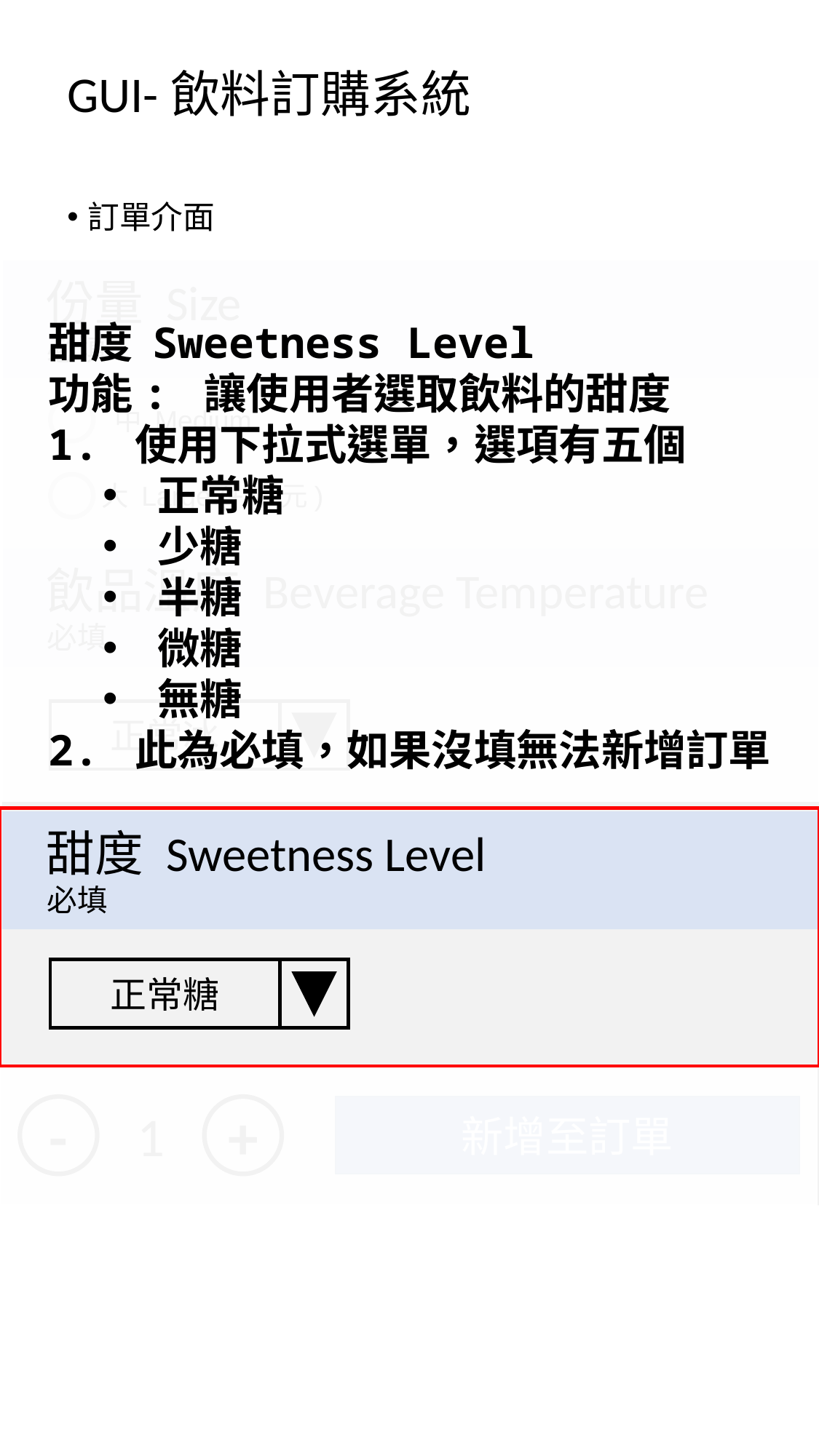

# GUI-飲料訂購系統
訂單介面

  份量 Size
    必填

甜度 Sweetness Level
功能: 讓使用者選取飲料的甜度
1. 使用下拉式選單，選項有五個
正常糖
少糖
半糖
微糖
無糖
2. 此為必填，如果沒填無法新增訂單
中 Medium

大 Large (+10元)

  飲品溫度 Beverage Temperature
    必填
正常冰

  甜度 Sweetness Level
    必填
正常糖

-
+
新增至訂單
1